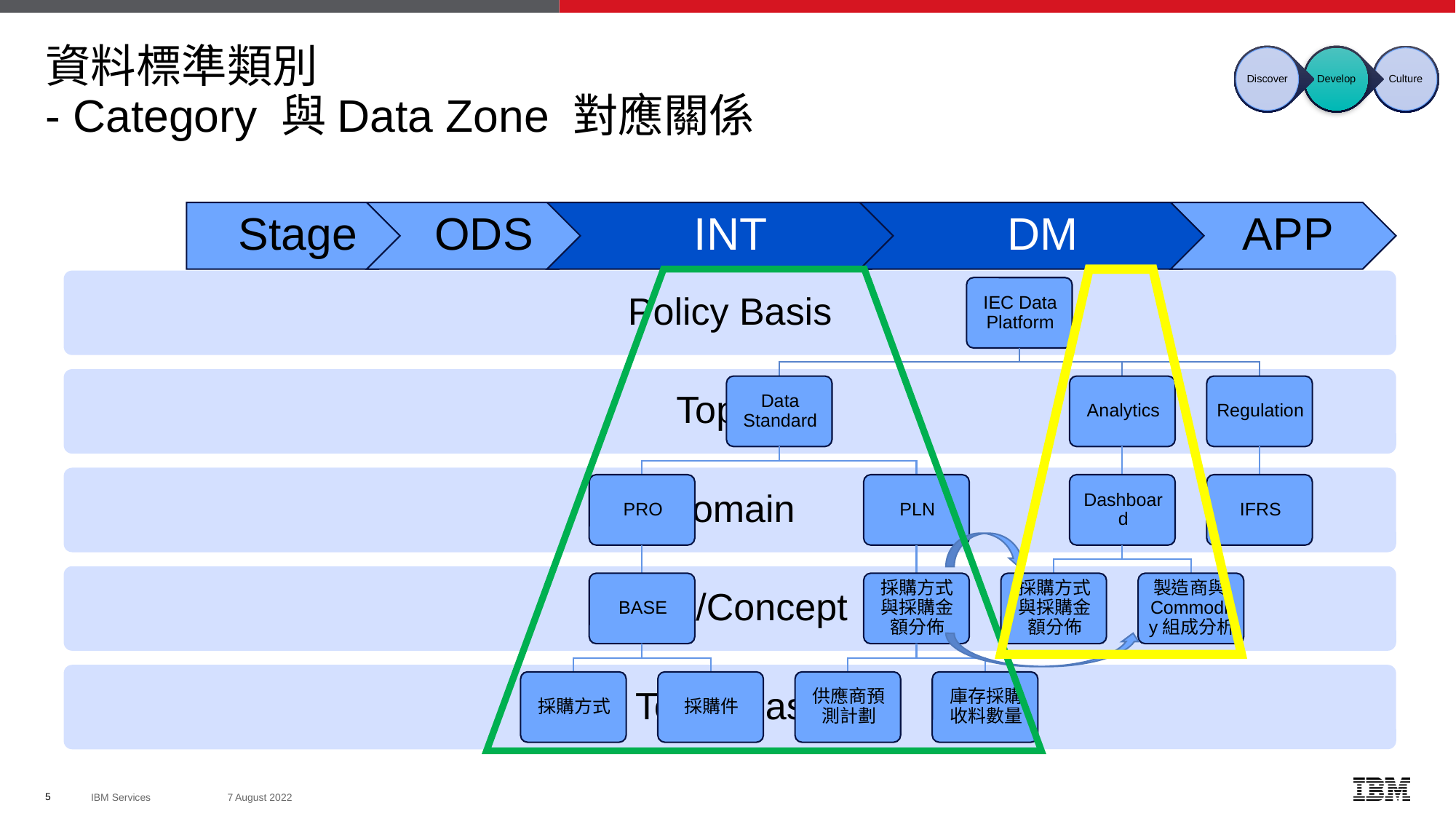

Culture
Develop
Discover
# 資料標準類別 - Category 與Data Zone 對應關係
Stage
ODS
INT
DM
APP

Term/Class
Term/Concept
Domain
Topics
Policy Basis
IEC Data Platform
Data Standard
PRO
BASE
採購方式
採購件
PLN
採購方式與採購金額分佈
供應商預測計劃
庫存採購收料數量
Analytics
Dashboard
採購方式與採購金額分佈
製造商與Commodity組成分析
Regulation
IFRS